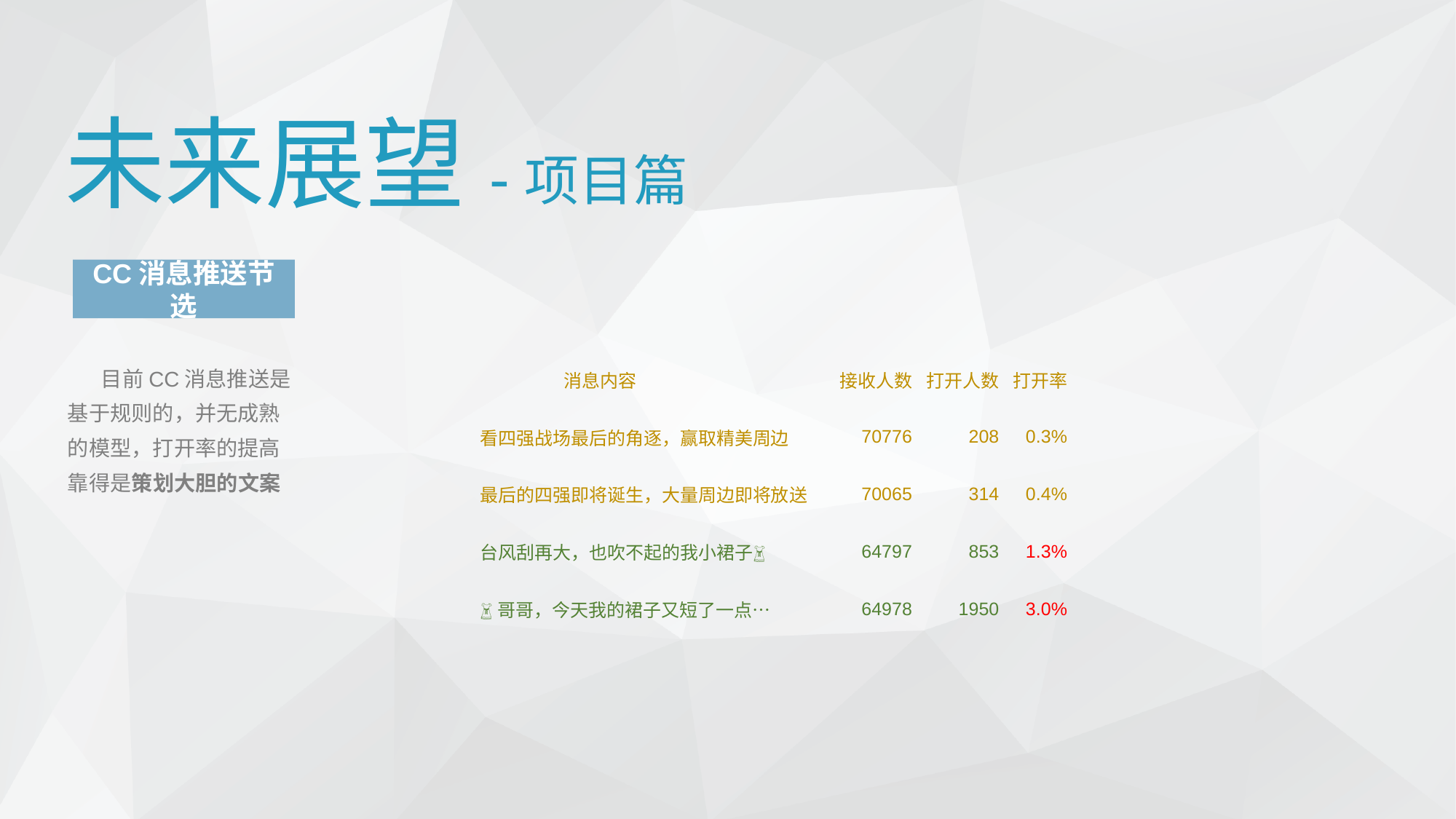

未来展望-项目篇
|  |  |  |  |  |  |  |  |
| --- | --- | --- | --- | --- | --- | --- | --- |
|  |  |  |  |  |  |  |  |
|  |  | 消息内容 |  | 接收人数 | 打开人数 | 打开率 |  |
|  | 看四强战场最后的角逐，赢取精美周边 |  |  | 70776 | 208 | 0.3% |  |
|  | 最后的四强即将诞生，大量周边即将放送 |  |  | 70065 | 314 | 0.4% |  |
|  | 台风刮再大，也吹不起的我小裙子👗 |  |  | 64797 | 853 | 1.3% |  |
|  | 👗哥哥，今天我的裙子又短了一点… |  |  | 64978 | 1950 | 3.0% |  |
|  |  |  |  |  |  |  |  |
|  |  |  |  |  |  |  |  |
CC消息推送节选
      目前CC消息推送是基于规则的，并无成熟的模型，打开率的提高靠得是策划大胆的文案